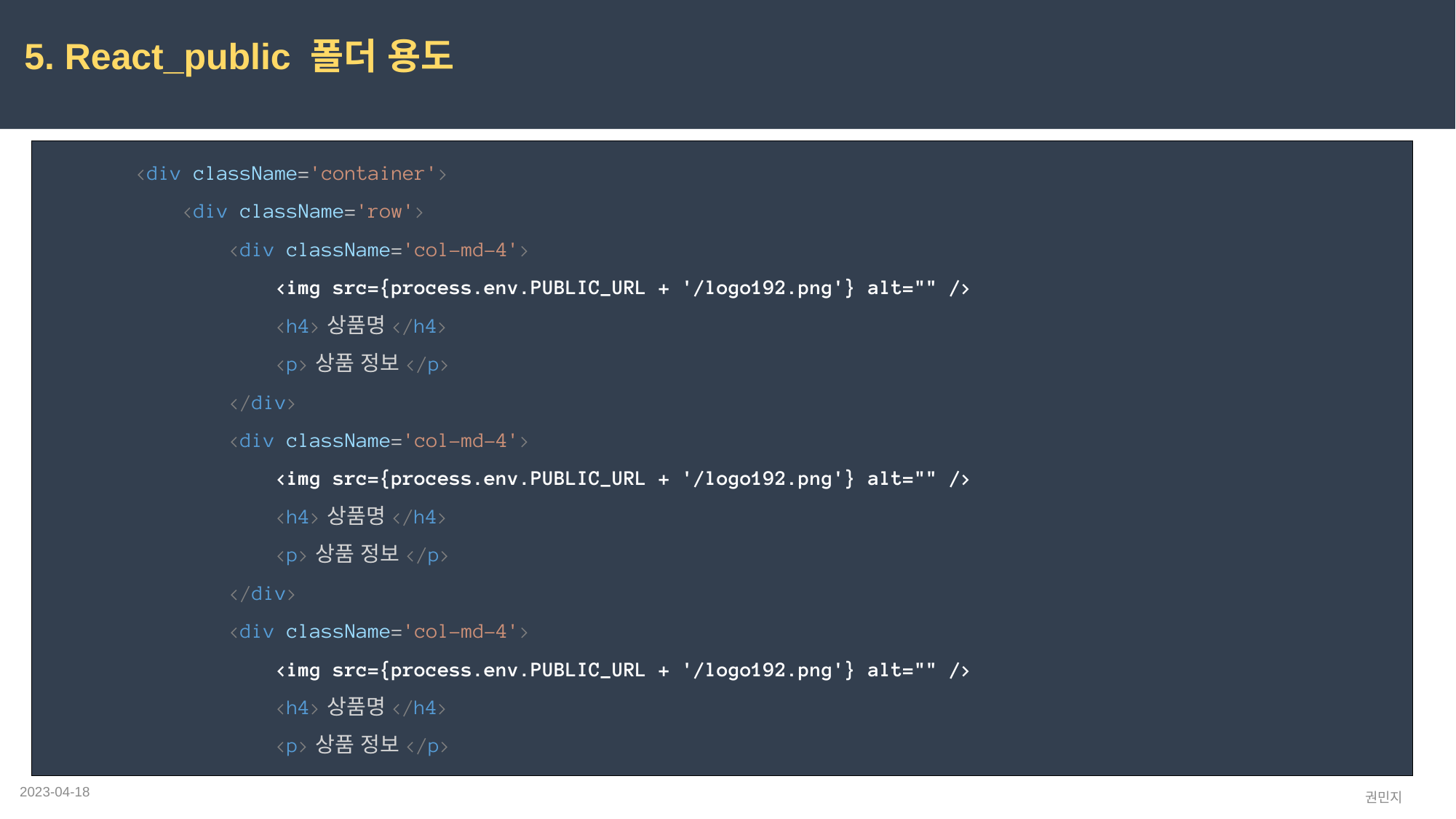

5. React_public 폴더 용도
        <div className='container'>
            <div className='row'>
                <div className='col-md-4'>
                    <img src={process.env.PUBLIC_URL + '/logo192.png'} alt="" />
                    <h4>상품명</h4>
                    <p>상품 정보</p>
                </div>
                <div className='col-md-4'>
                    <img src={process.env.PUBLIC_URL + '/logo192.png'} alt="" />
                    <h4>상품명</h4>
                    <p>상품 정보</p>
                </div>
                <div className='col-md-4'>
                    <img src={process.env.PUBLIC_URL + '/logo192.png'} alt="" />
                    <h4>상품명</h4>
                    <p>상품 정보</p>
2023-04-18
권민지